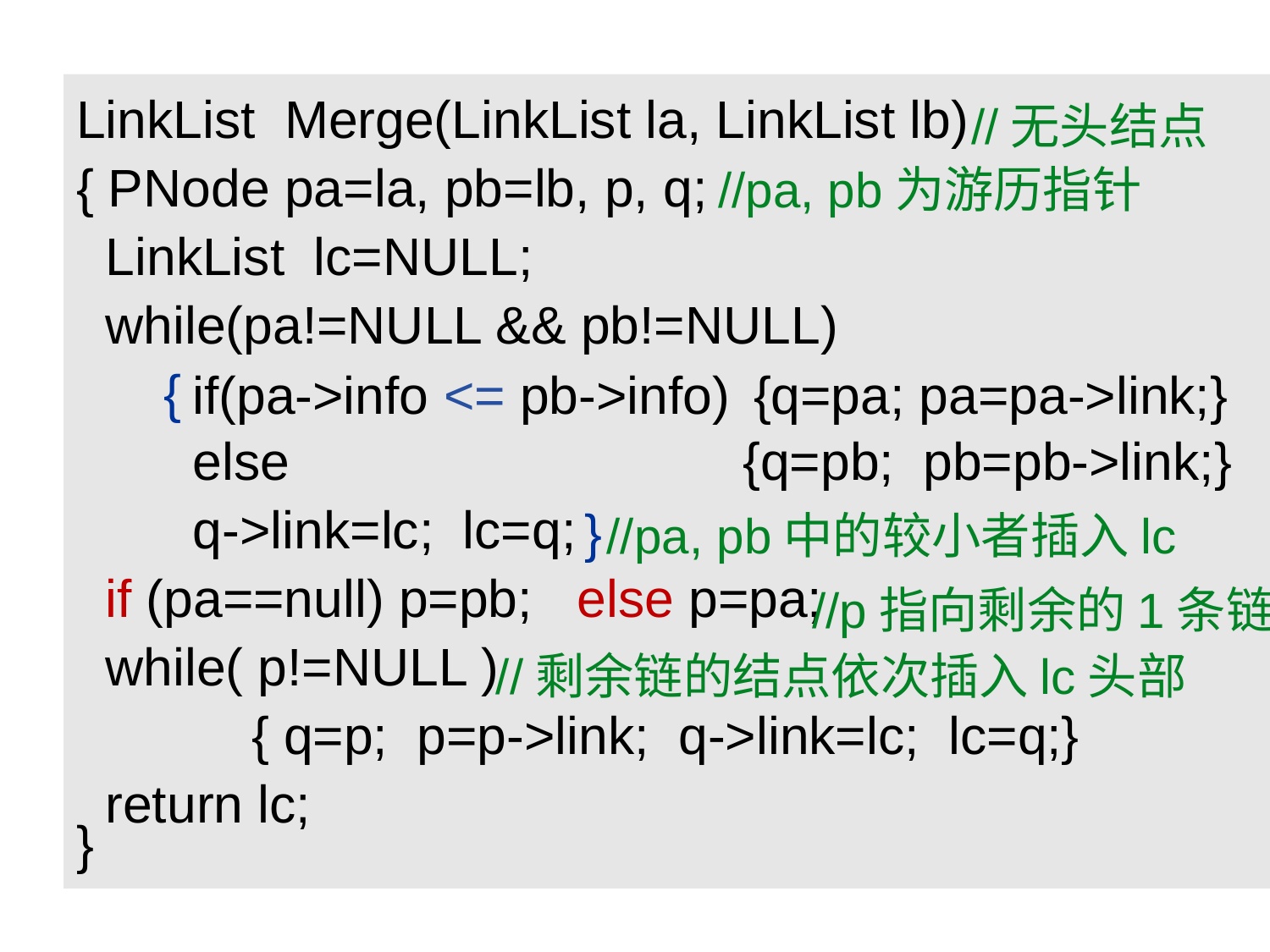

LinkList  Merge(LinkList la, LinkList lb)
{ PNode pa=la, pb=lb, p, q;
  LinkList  lc=NULL;
  while(pa!=NULL && pb!=NULL)
      {
        else                               {q=pb;  pb=pb->link;}
        q->link=lc;  lc=q;
  if (pa==null) p=pb;   else p=pa;
  while( p!=NULL )
            { q=p;  p=p->link;  q->link=lc;  lc=q;}
  return lc;
}
//无头结点
//pa, pb为游历指针
if(pa->info <= pb->info)
{q=pa; pa=pa->link;}
//pa, pb中的较小者插入lc
}
//p指向剩余的1条链
//剩余链的结点依次插入lc头部